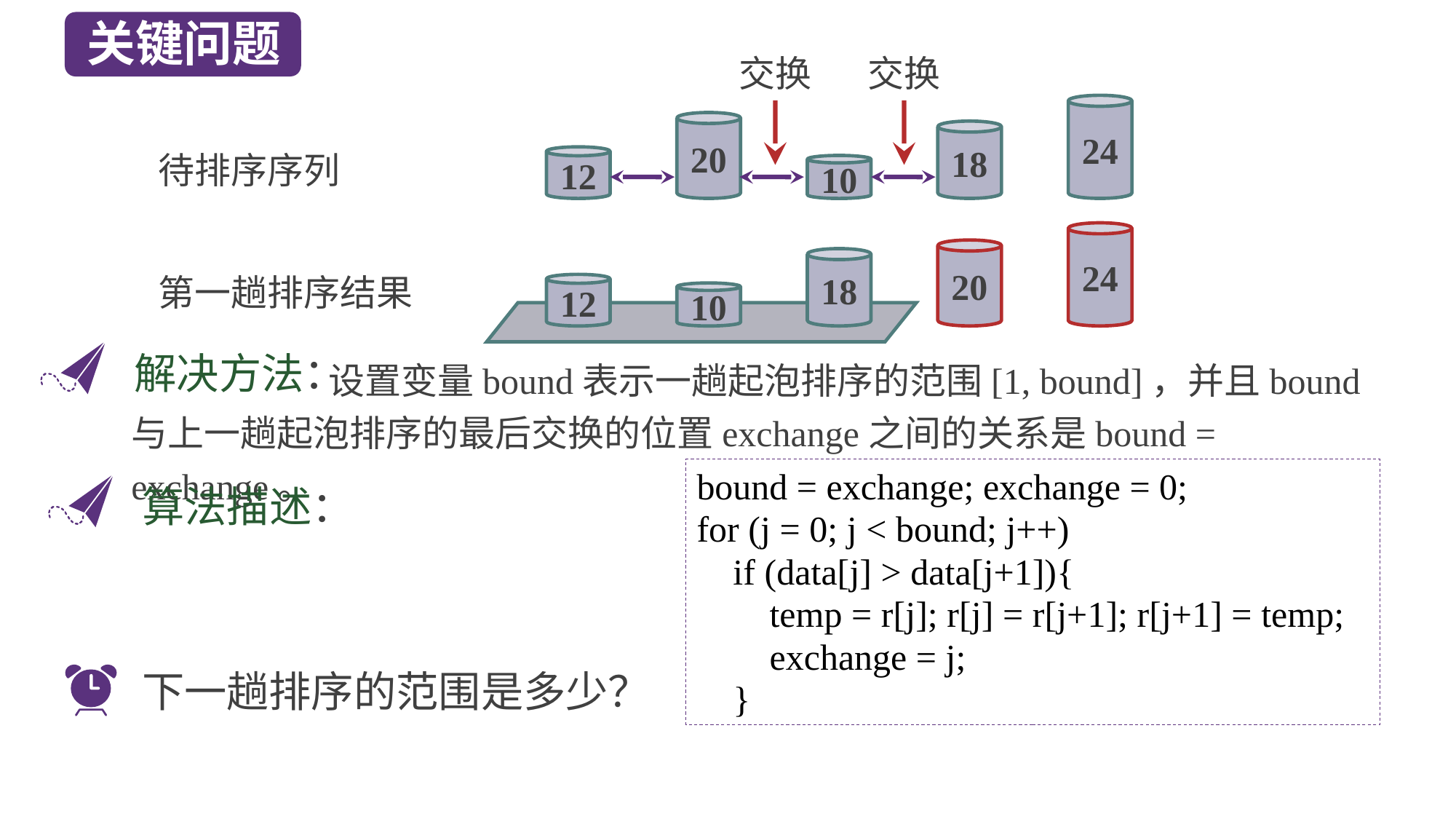

关键问题

交换

交换

24
20
18
待排序序列
12
10

24
20
18
第一趟排序结果
12
10

解决方法：

                       设置变量bound表示一趟起泡排序的范围[1, bound]，并且bound与上一趟起泡排序的最后交换的位置exchange之间的关系是bound = exchange。
bound = exchange; exchange = 0;
for (j = 0; j < bound; j++)
    if (data[j] > data[j+1]){
        temp = r[j]; r[j] = r[j+1]; r[j+1] = temp;
        exchange = j;
    }
算法描述：

下一趟排序的范围是多少？